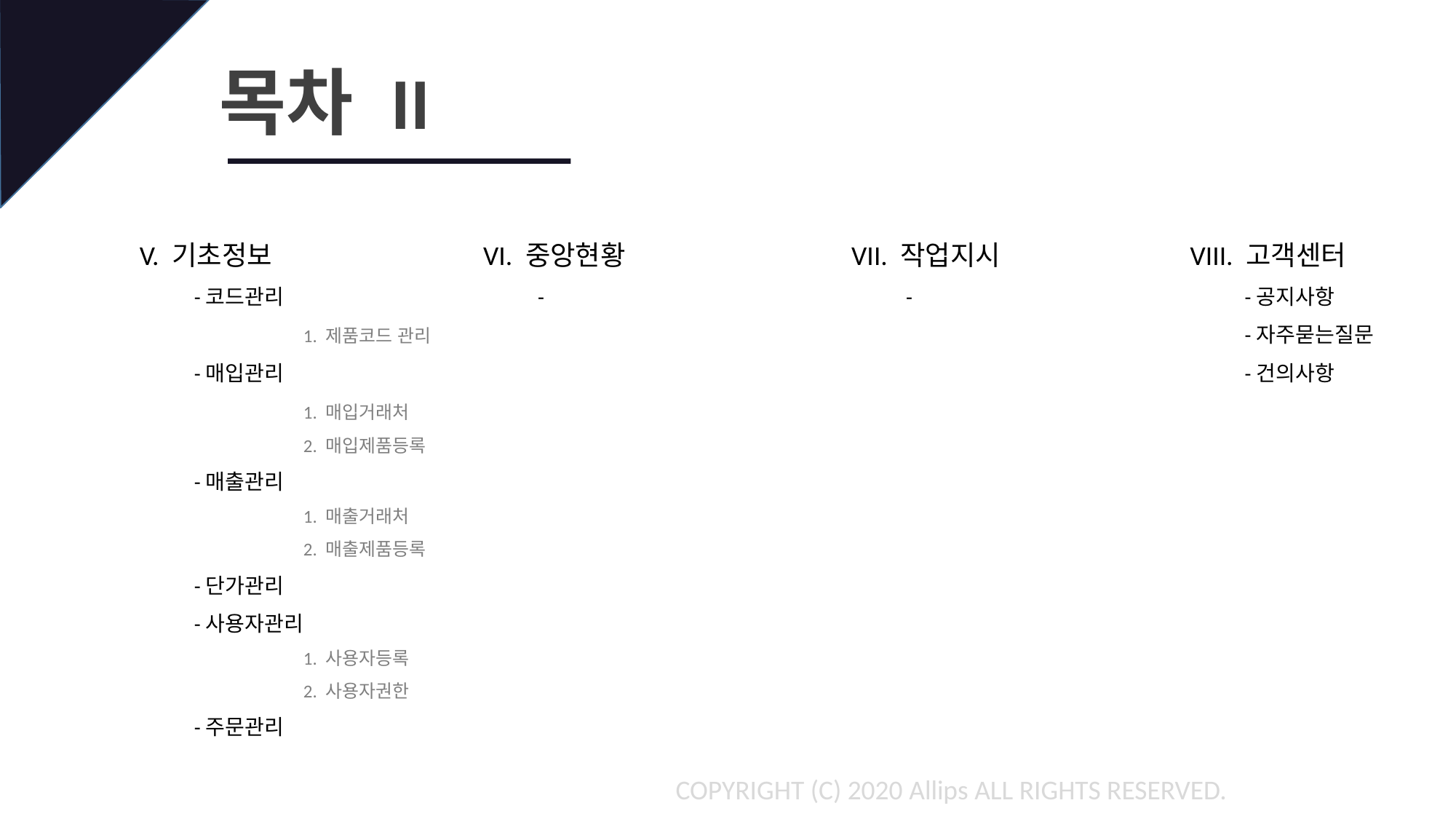

목차 II

VI. 중앙현황
-
VII. 작업지시
-
VIII. 고객센터
-공지사항
-자주묻는질문
-건의사항
V. 기초정보
-코드관리
	1. 제품코드 관리
-매입관리
	1. 매입거래처
	2. 매입제품등록
-매출관리
	1. 매출거래처
	2. 매출제품등록
-단가관리
-사용자관리
	1. 사용자등록
	2. 사용자권한
-주문관리

COPYRIGHT (C) 2020 Allips ALL RIGHTS RESERVED.